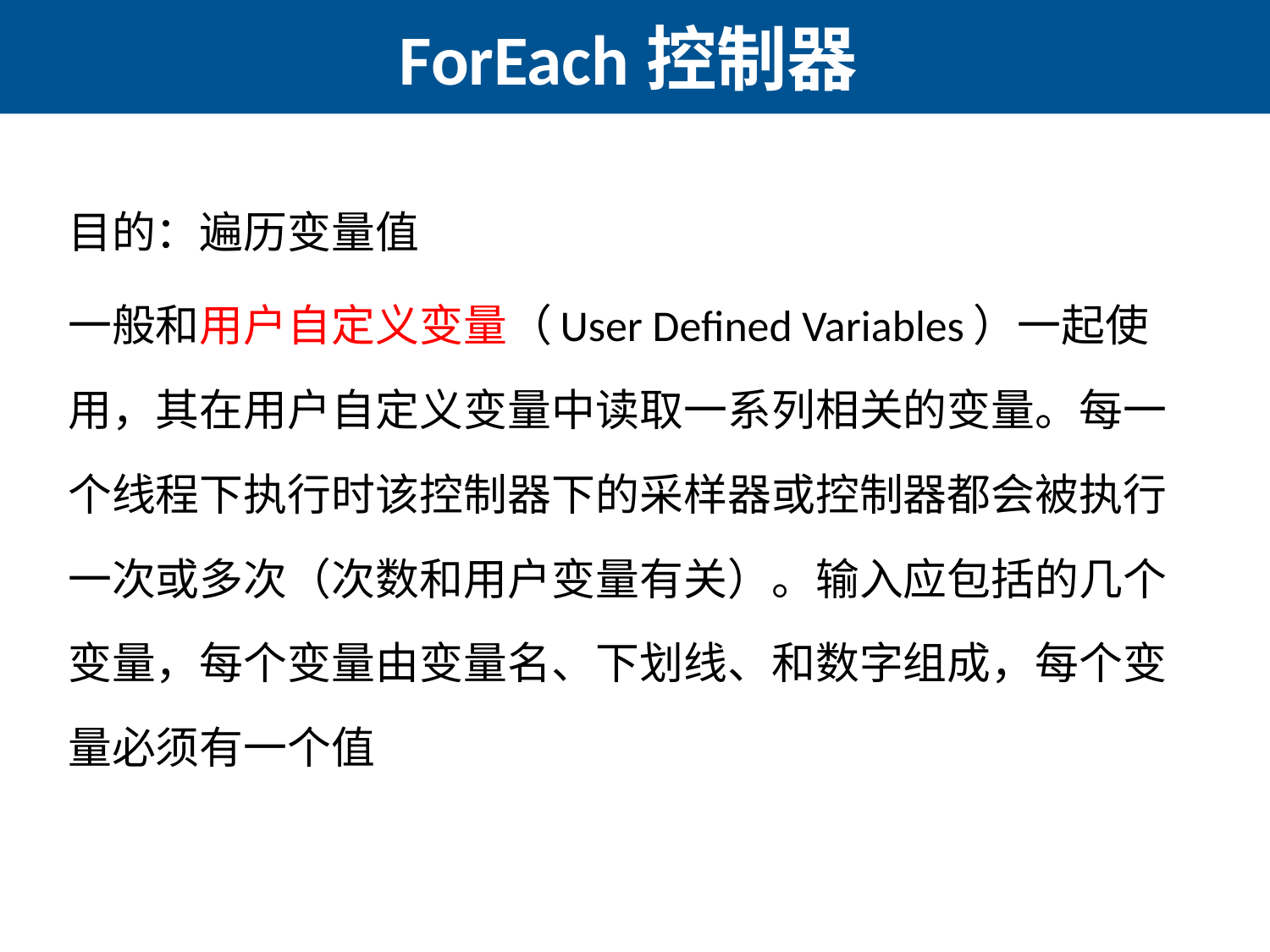

# ForEach控制器
目的：遍历变量值
一般和用户自定义变量（User Defined Variables）一起使用，其在用户自定义变量中读取一系列相关的变量。每一个线程下执行时该控制器下的采样器或控制器都会被执行一次或多次（次数和用户变量有关）。输入应包括的几个变量，每个变量由变量名、下划线、和数字组成，每个变量必须有一个值